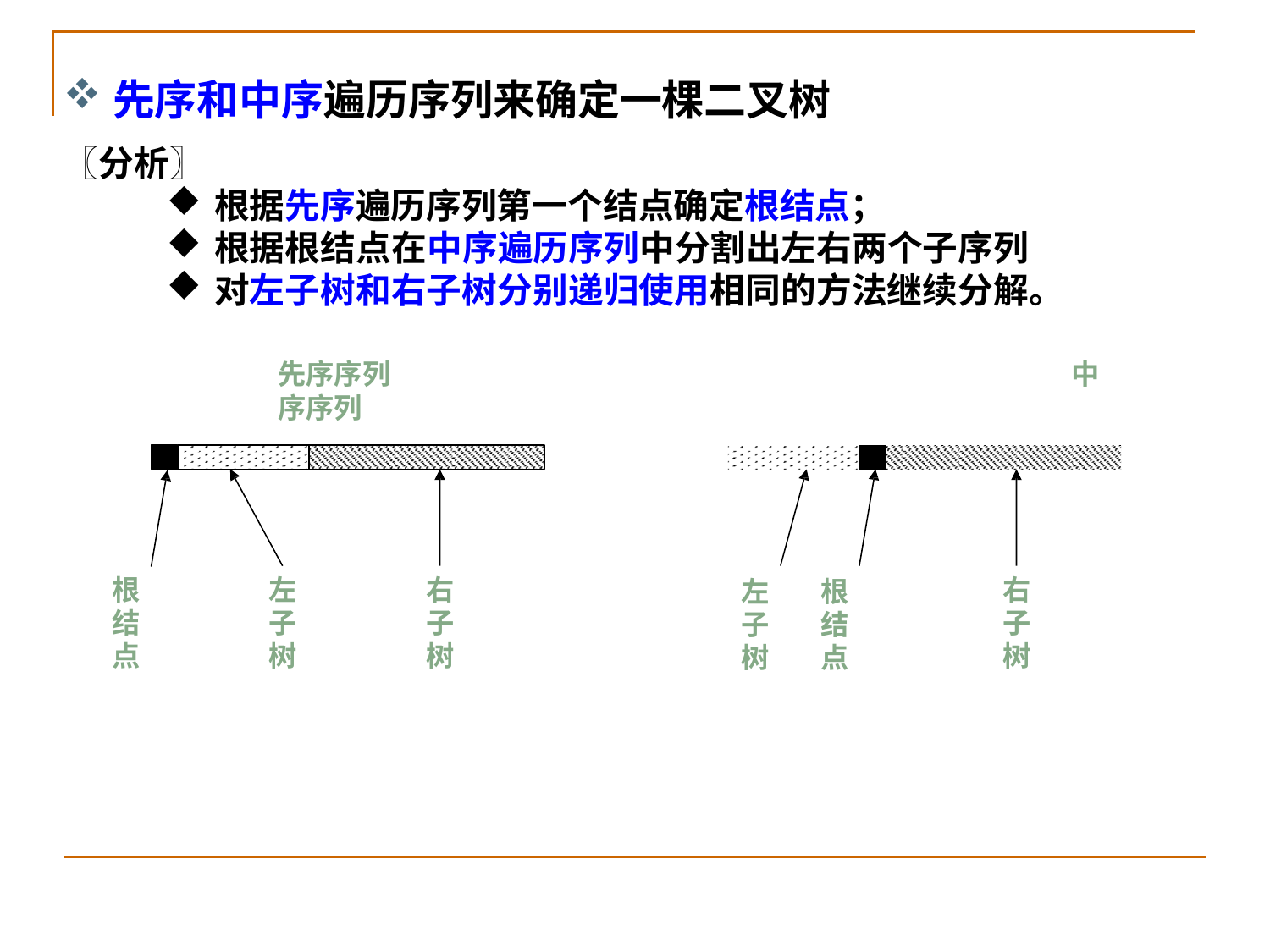

先序和中序遍历序列来确定一棵二叉树
〖分析〗
根据先序遍历序列第一个结点确定根结点；
根据根结点在中序遍历序列中分割出左右两个子序列
对左子树和右子树分别递归使用相同的方法继续分解。

先序序列	中序序列

|  |  |  |
| --- | --- | --- |

根 结 点
左 子 树
右 子 树
左	根
子	结
树	点
右 子 树